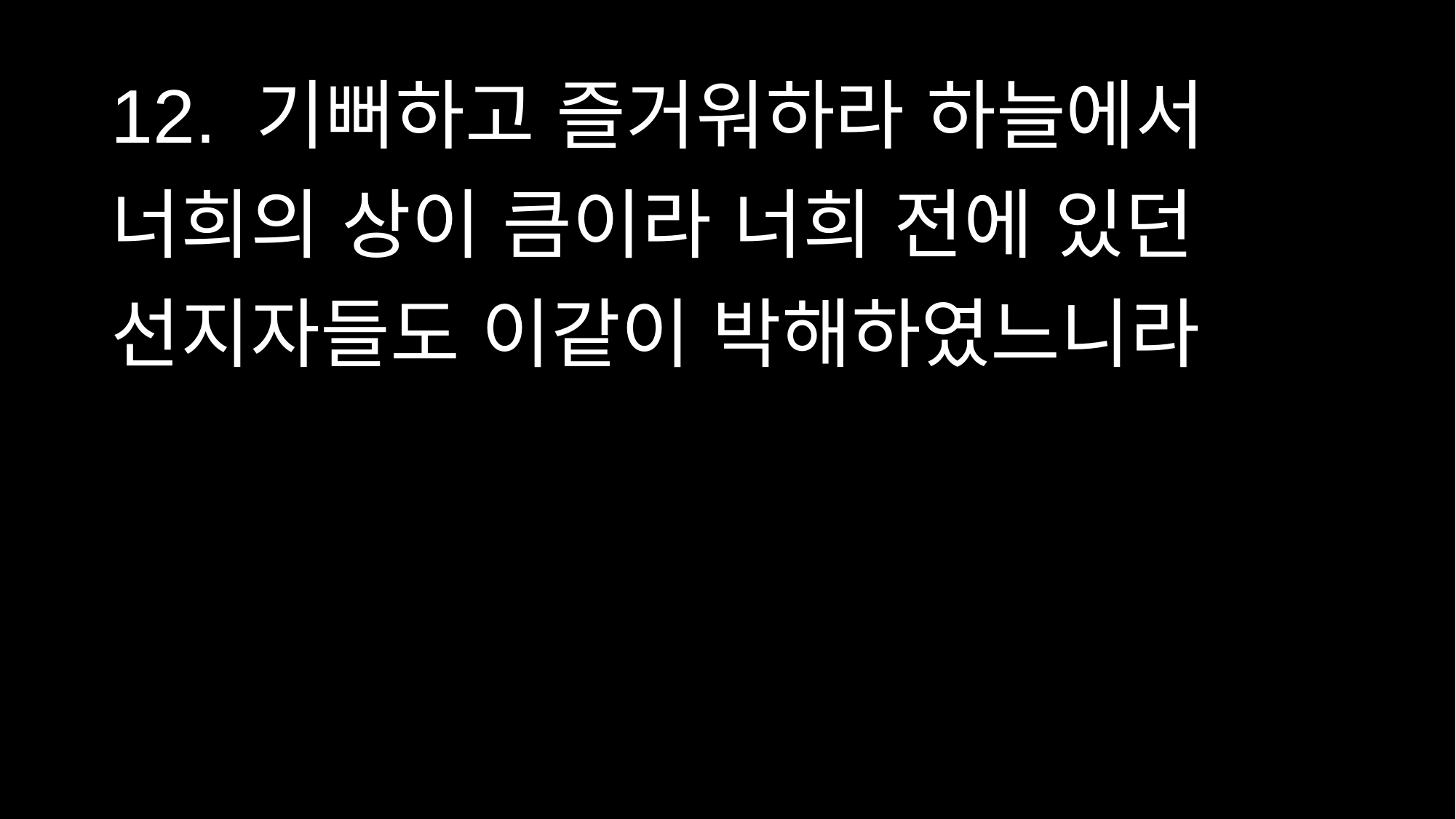

# 12. 기뻐하고 즐거워하라 하늘에서 너희의 상이 큼이라 너희 전에 있던 선지자들도 이같이 박해하였느니라